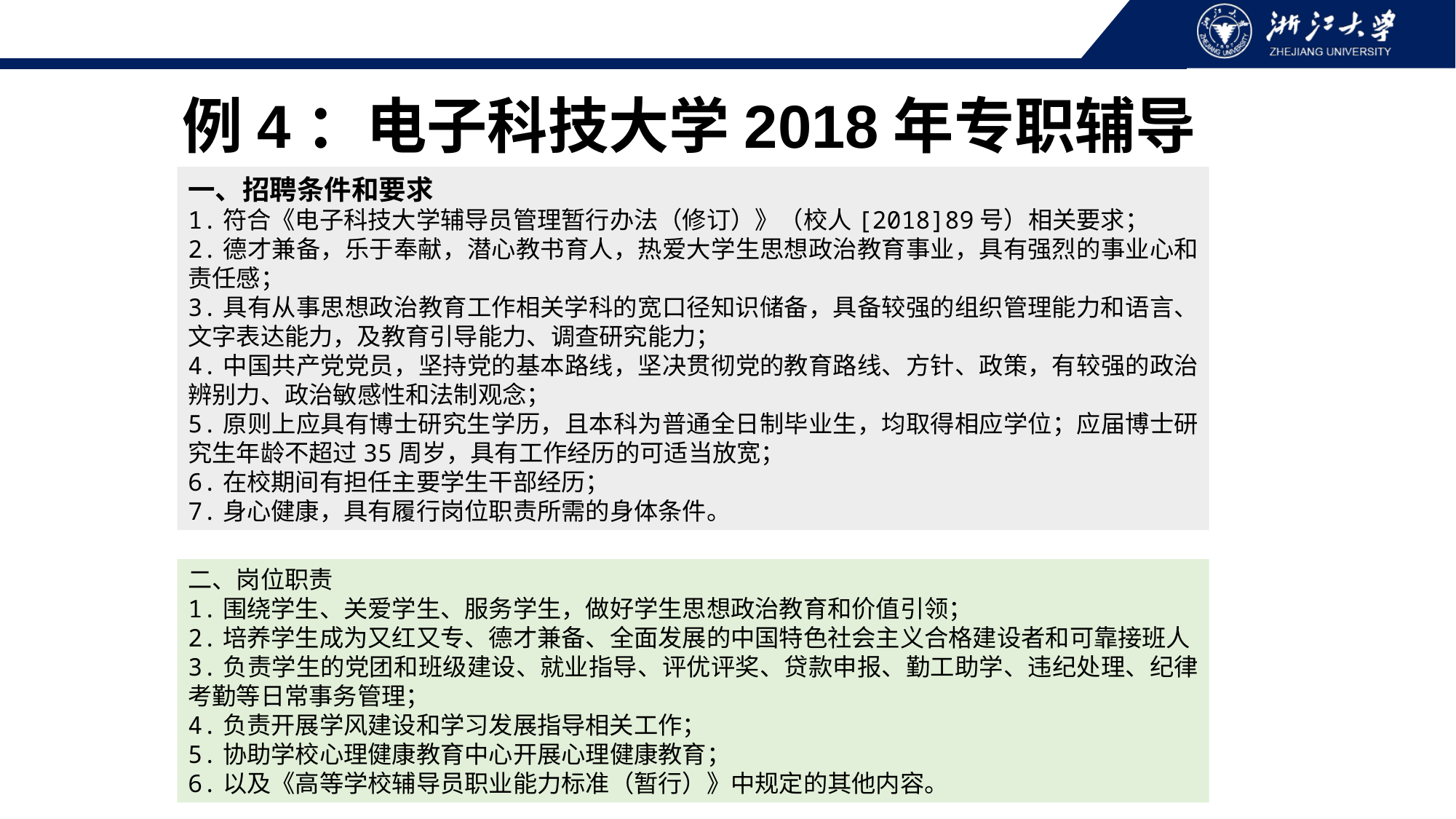

例4：电子科技大学2018年专职辅导员
一、招聘条件和要求
1.符合《电子科技大学辅导员管理暂行办法（修订）》（校人[2018]89号）相关要求；
2.德才兼备，乐于奉献，潜心教书育人，热爱大学生思想政治教育事业，具有强烈的事业心和责任感；
3.具有从事思想政治教育工作相关学科的宽口径知识储备，具备较强的组织管理能力和语言、文字表达能力，及教育引导能力、调查研究能力；
4.中国共产党党员，坚持党的基本路线，坚决贯彻党的教育路线、方针、政策，有较强的政治辨别力、政治敏感性和法制观念；
5.原则上应具有博士研究生学历，且本科为普通全日制毕业生，均取得相应学位；应届博士研究生年龄不超过35周岁，具有工作经历的可适当放宽；
6.在校期间有担任主要学生干部经历；
7.身心健康，具有履行岗位职责所需的身体条件。
二、岗位职责
1.围绕学生、关爱学生、服务学生，做好学生思想政治教育和价值引领；
2.培养学生成为又红又专、德才兼备、全面发展的中国特色社会主义合格建设者和可靠接班人
3.负责学生的党团和班级建设、就业指导、评优评奖、贷款申报、勤工助学、违纪处理、纪律考勤等日常事务管理；
4.负责开展学风建设和学习发展指导相关工作；
5.协助学校心理健康教育中心开展心理健康教育；
6.以及《高等学校辅导员职业能力标准（暂行）》中规定的其他内容。